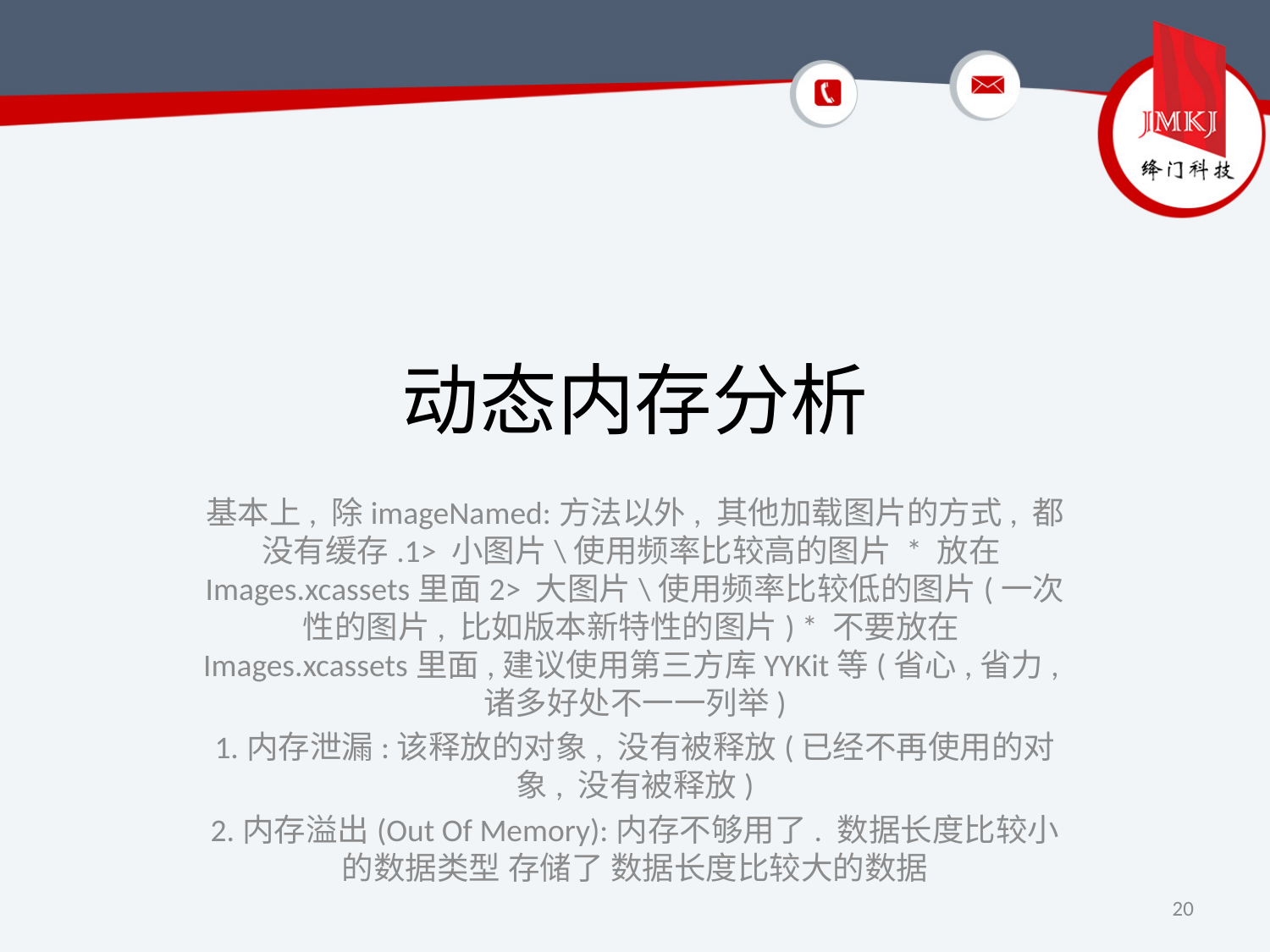

# 动态内存分析
基本上, 除imageNamed:方法以外, 其他加载图片的方式, 都没有缓存.1> 小图片\使用频率比较高的图片 * 放在Images.xcassets里面2> 大图片\使用频率比较低的图片(一次性的图片, 比如版本新特性的图片) * 不要放在Images.xcassets里面,建议使用第三方库YYKit等(省心,省力,诸多好处不一一列举)
1.内存泄漏:该释放的对象, 没有被释放(已经不再使用的对象, 没有被释放)
2.内存溢出(Out Of Memory):内存不够用了. 数据长度比较小的数据类型 存储了 数据长度比较大的数据
20